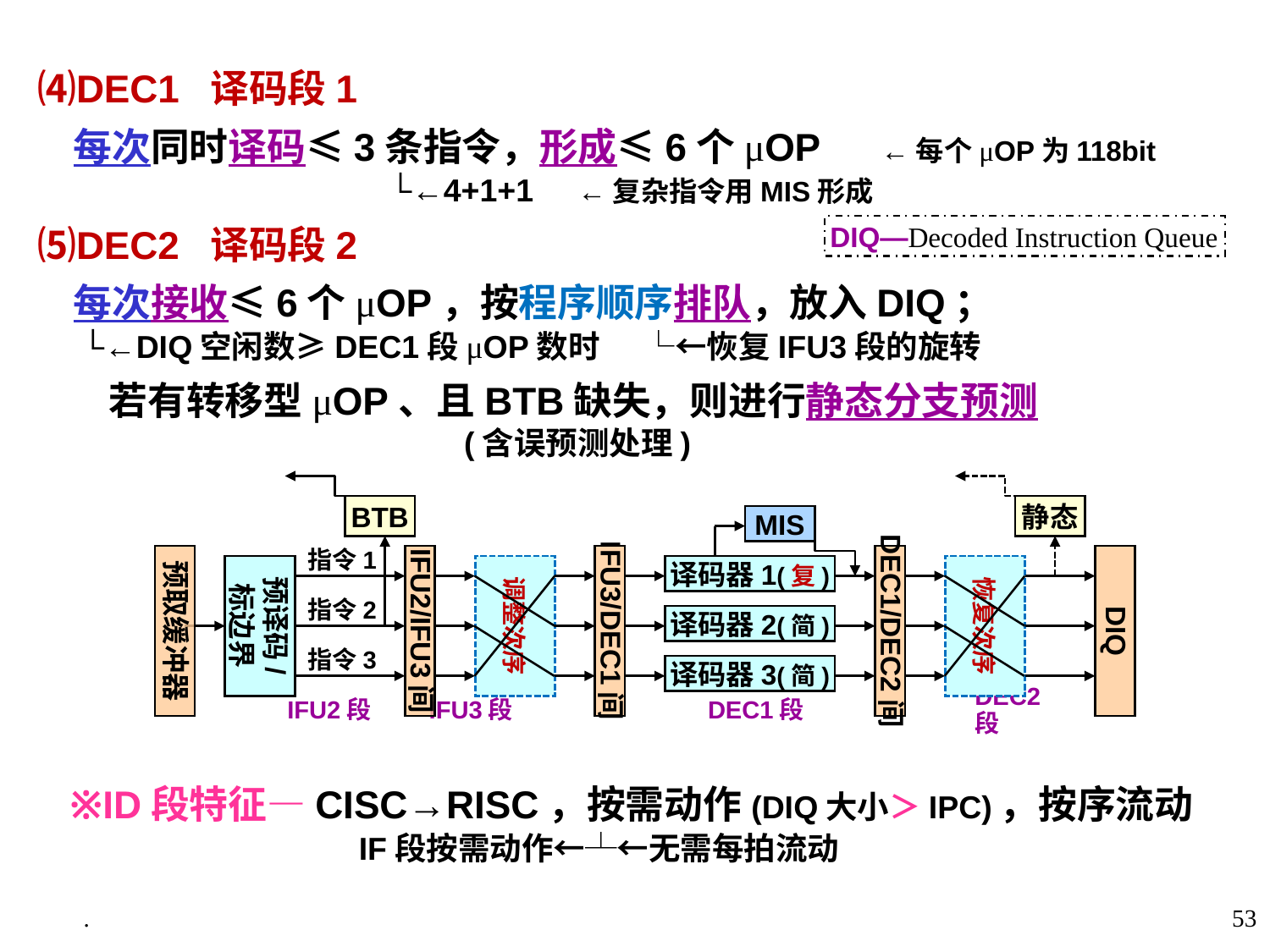

⑷DEC1  译码段1
   每次同时译码≤3条指令，形成≤6个μOP      ←每个μOP为118bit
                                       └←4+1+1     ←复杂指令用MIS形成
⑸DEC2  译码段2
   每次接收≤6个μOP，按程序顺序排队，放入DIQ；
     └←DIQ空闲数≥DEC1段μOP数时      └←恢复IFU3段的旋转
       若有转移型μOP、且BTB缺失，则进行静态分支预测
                                                (含误预测处理)
DIQ—Decoded Instruction Queue
BTB
预取缓冲器
IFU2/IFU3间
指令1
IFU3/DEC1间
译码器1(复)
预译码/
标边界
调整次序
指令2
译码器2(简)
指令3
译码器3(简)
IFU2段         IFU3段
静态
MIS
DEC1/DEC2间
DEC1段
DIQ
恢复次序
DEC2段
   ※ID段特征—CISC→RISC，按需动作(DIQ大小＞IPC)，按序流动
                                     IF段按需动作←┴←无需每拍流动
.
53